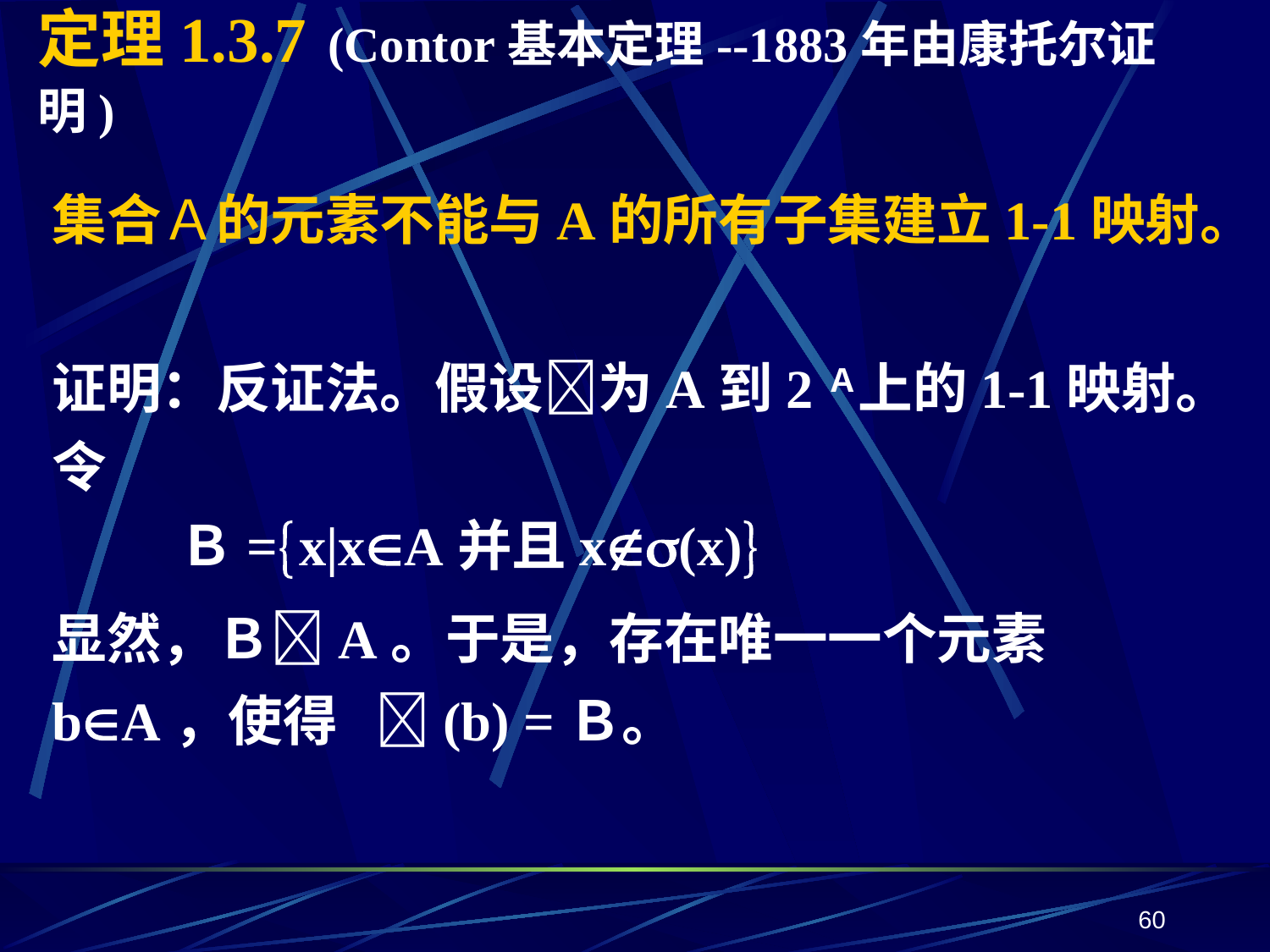

# 定理1.3.7 (Contor基本定理--1883年由康托尔证明)
集合Ａ的元素不能与A的所有子集建立1-1映射。
证明：反证法。假设σ为A到2Ａ上的1-1映射。令
	Ｂ={x|x∈A并且x∉σ(x)}
显然，Ｂ⊆A。于是，存在唯一一个元素b∈A，使得   σ(b) =Ｂ。

60